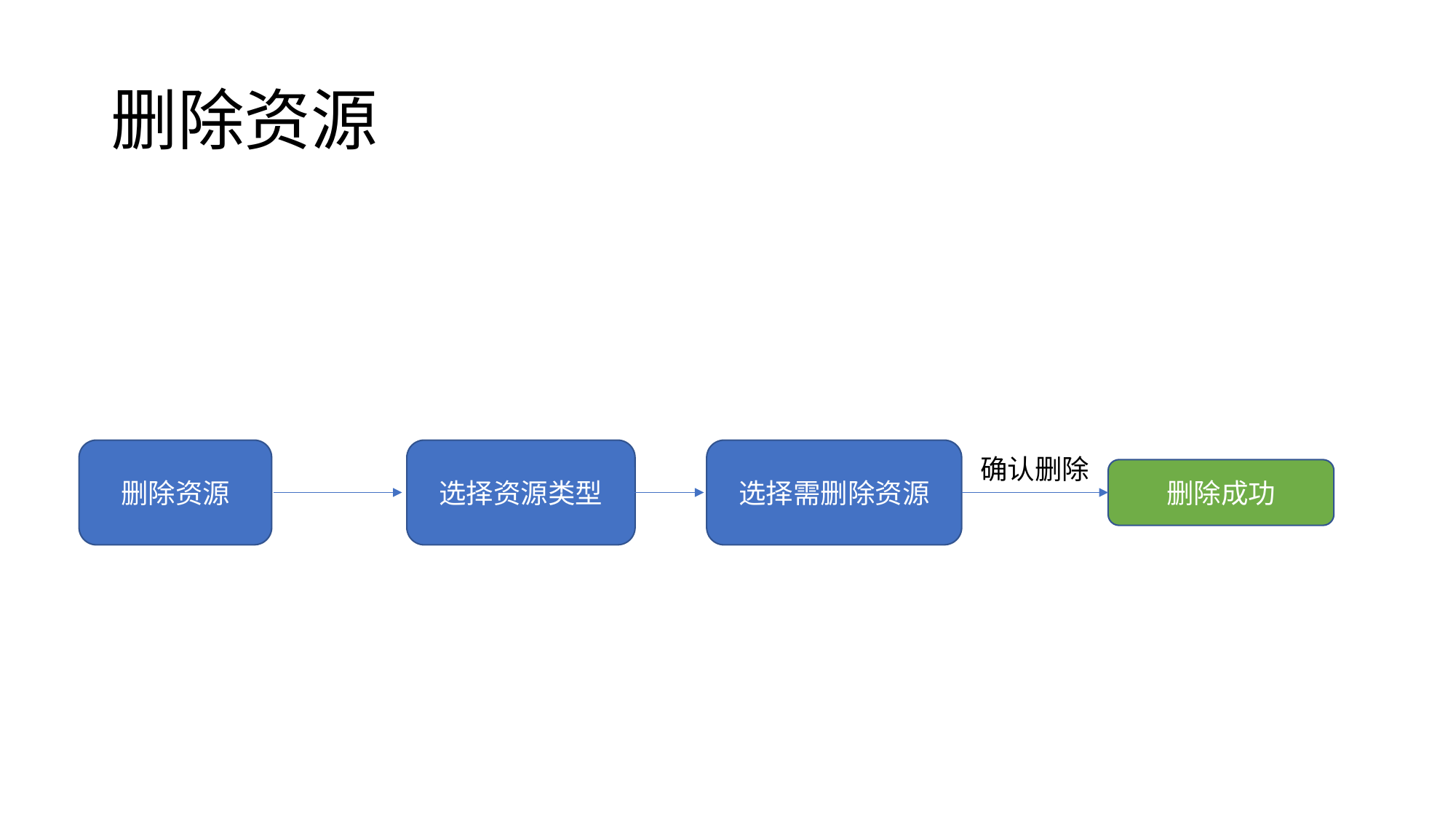

# 删除资源
选择资源类型
删除资源
选择需删除资源
确认删除
删除成功